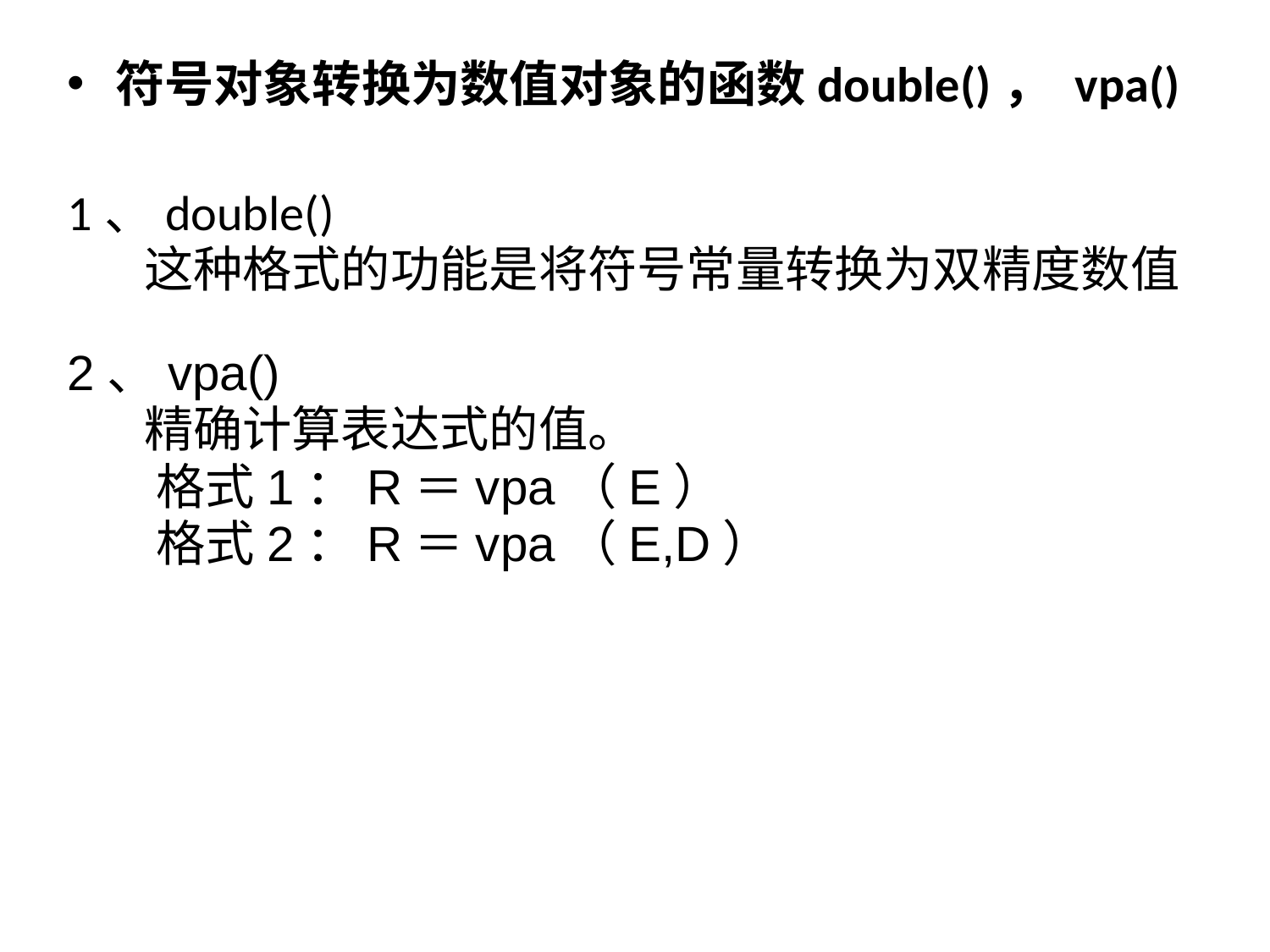

符号对象转换为数值对象的函数double()， vpa()
1、double()
           这种格式的功能是将符号常量转换为双精度数值
2、vpa()
           精确计算表达式的值。
       格式1：R＝vpa（E）
       格式2：R＝vpa（E,D）